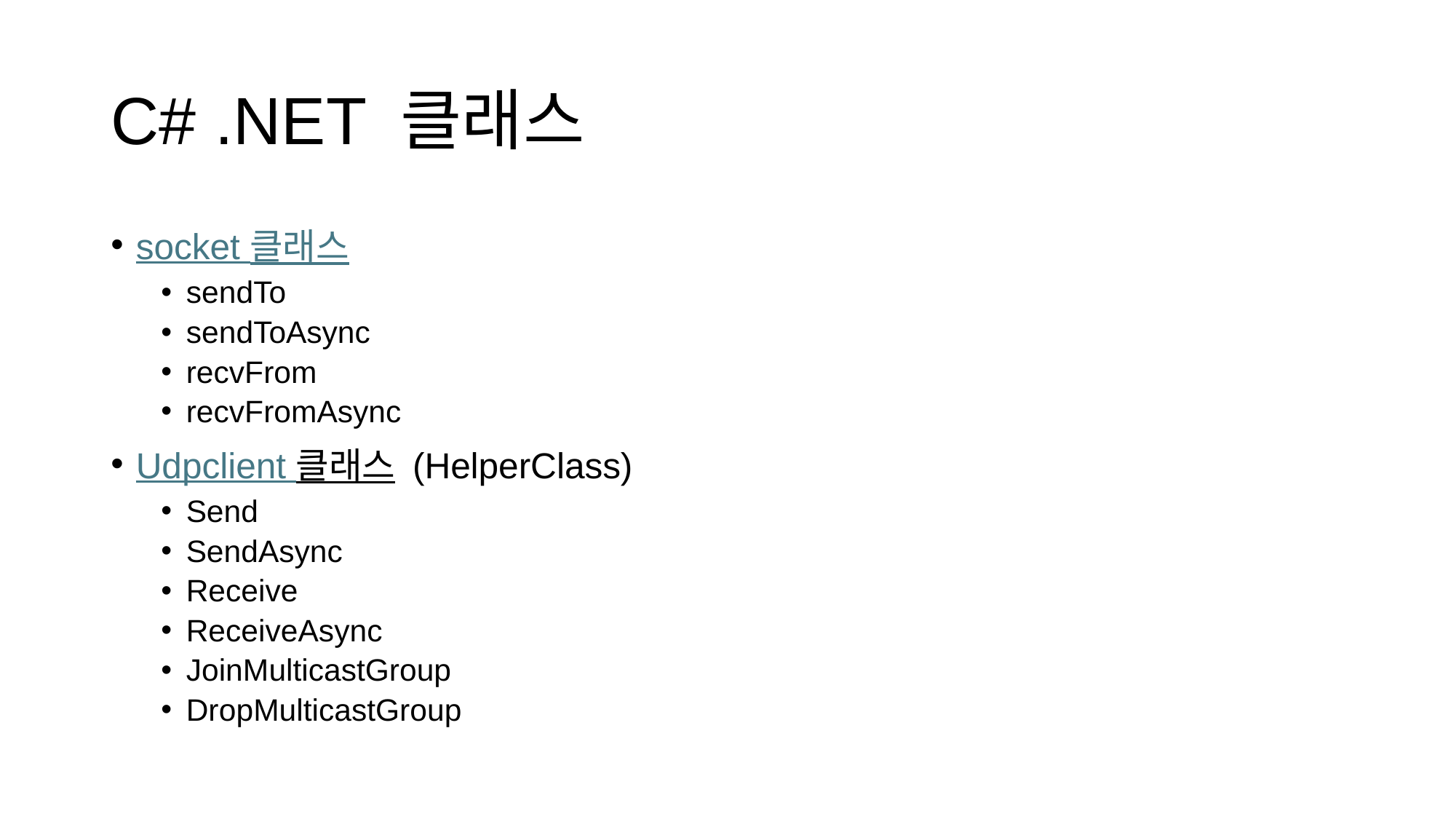

# C# .NET 클래스
socket 클래스
sendTo
sendToAsync
recvFrom
recvFromAsync
Udpclient 클래스 (HelperClass)
Send
SendAsync
Receive
ReceiveAsync
JoinMulticastGroup
DropMulticastGroup